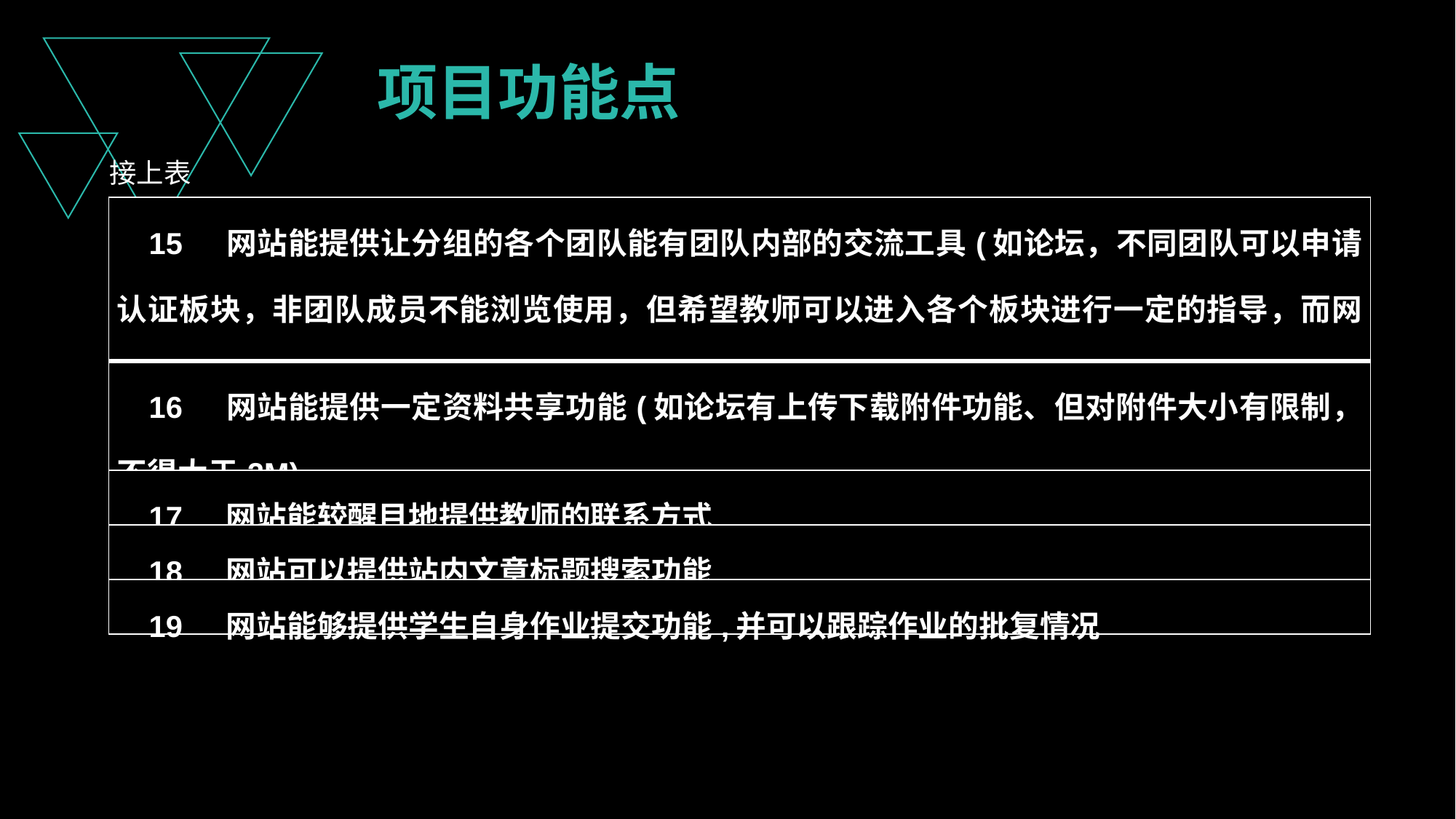

项目功能点

接上表
| 15 网站能提供让分组的各个团队能有团队内部的交流工具(如论坛，不同团队可以申请认证板块，非团队成员不能浏览使用，但希望教师可以进入各个板块进行一定的指导，而网站管理人员也可管理认证板块) |
| --- |
| 16 网站能提供一定资料共享功能(如论坛有上传下载附件功能、但对附件大小有限制，不得大于2M) |
| 17 网站能较醒目地提供教师的联系方式 |
| 18 网站可以提供站内文章标题搜索功能 |
| 19 网站能够提供学生自身作业提交功能,并可以跟踪作业的批复情况 |